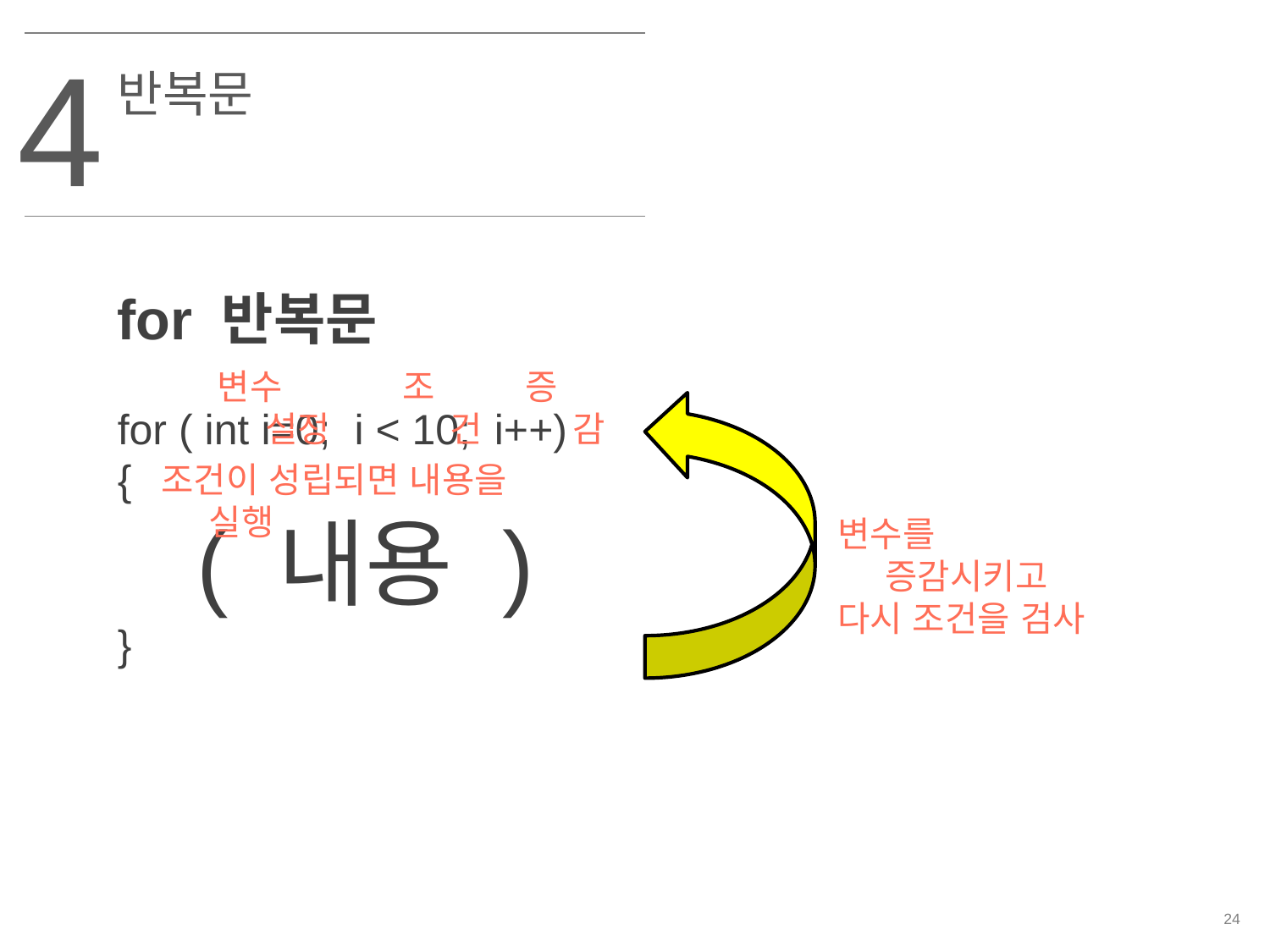

4
반복문
for 반복문
변수 설정
증감
조건

for ( int i=0;  i < 10;  i++)
{
   ( 내용 )
}
조건이 성립되면 내용을 실행
변수를 증감시키고
다시 조건을 검사